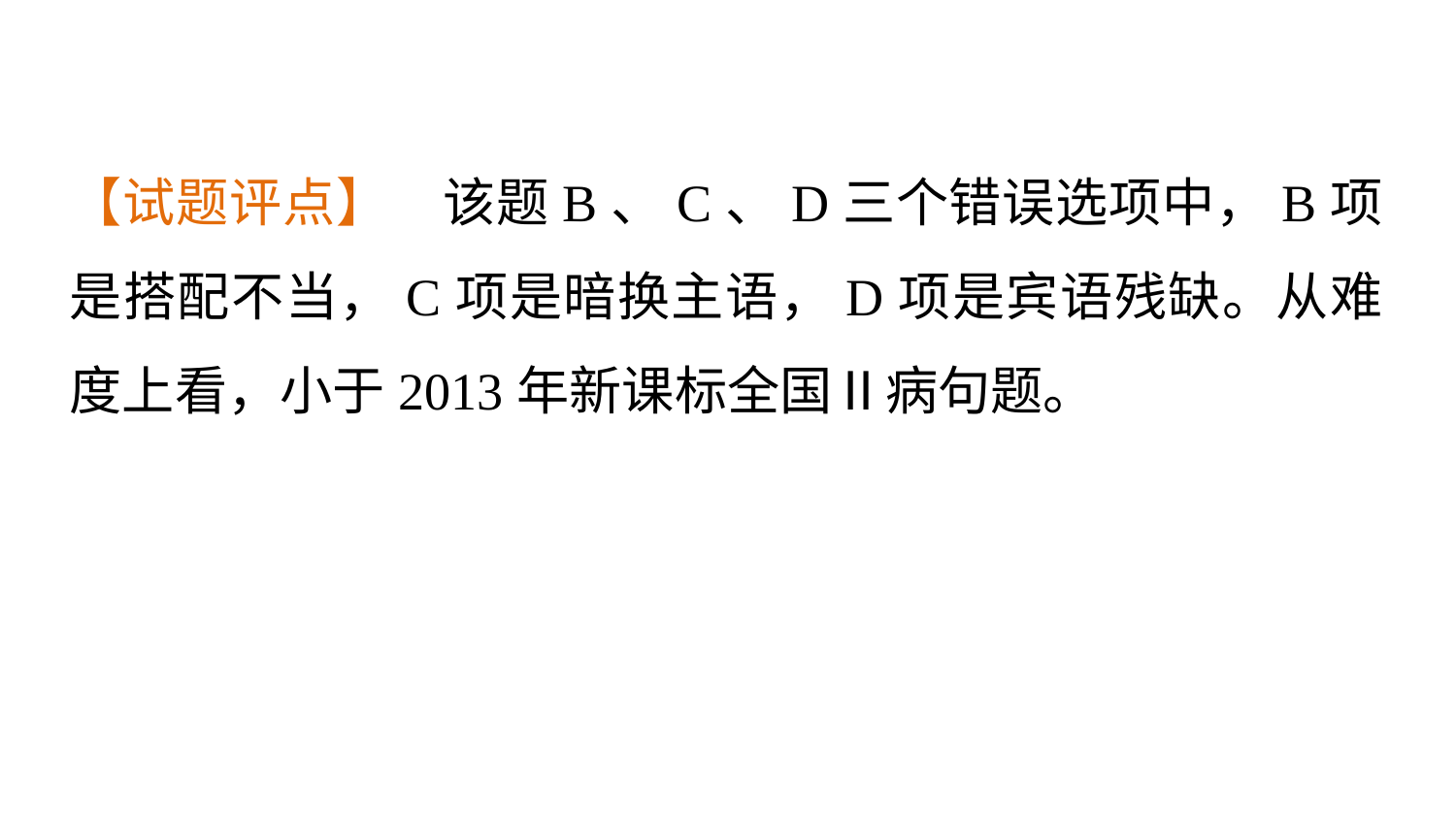

【试题评点】　该题B、C、D三个错误选项中，B项是搭配不当，C项是暗换主语，D项是宾语残缺。从难度上看，小于2013年新课标全国Ⅱ病句题。